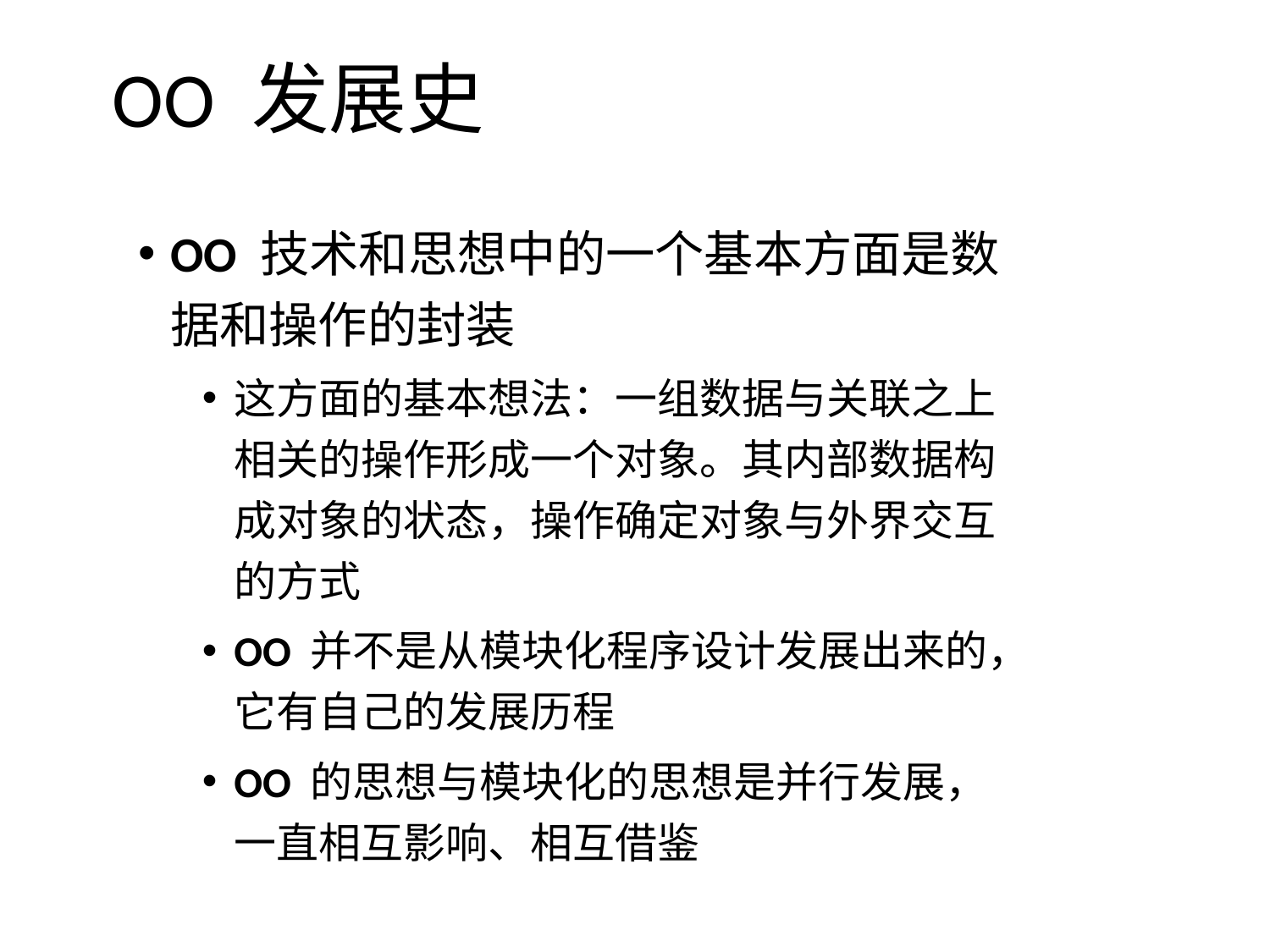

OO 发展史
OO 技术和思想中的一个基本方面是数据和操作的封装
这方面的基本想法：一组数据与关联之上相关的操作形成一个对象。其内部数据构成对象的状态，操作确定对象与外界交互的方式
OO 并不是从模块化程序设计发展出来的，它有自己的发展历程
OO 的思想与模块化的思想是并行发展，一直相互影响、相互借鉴